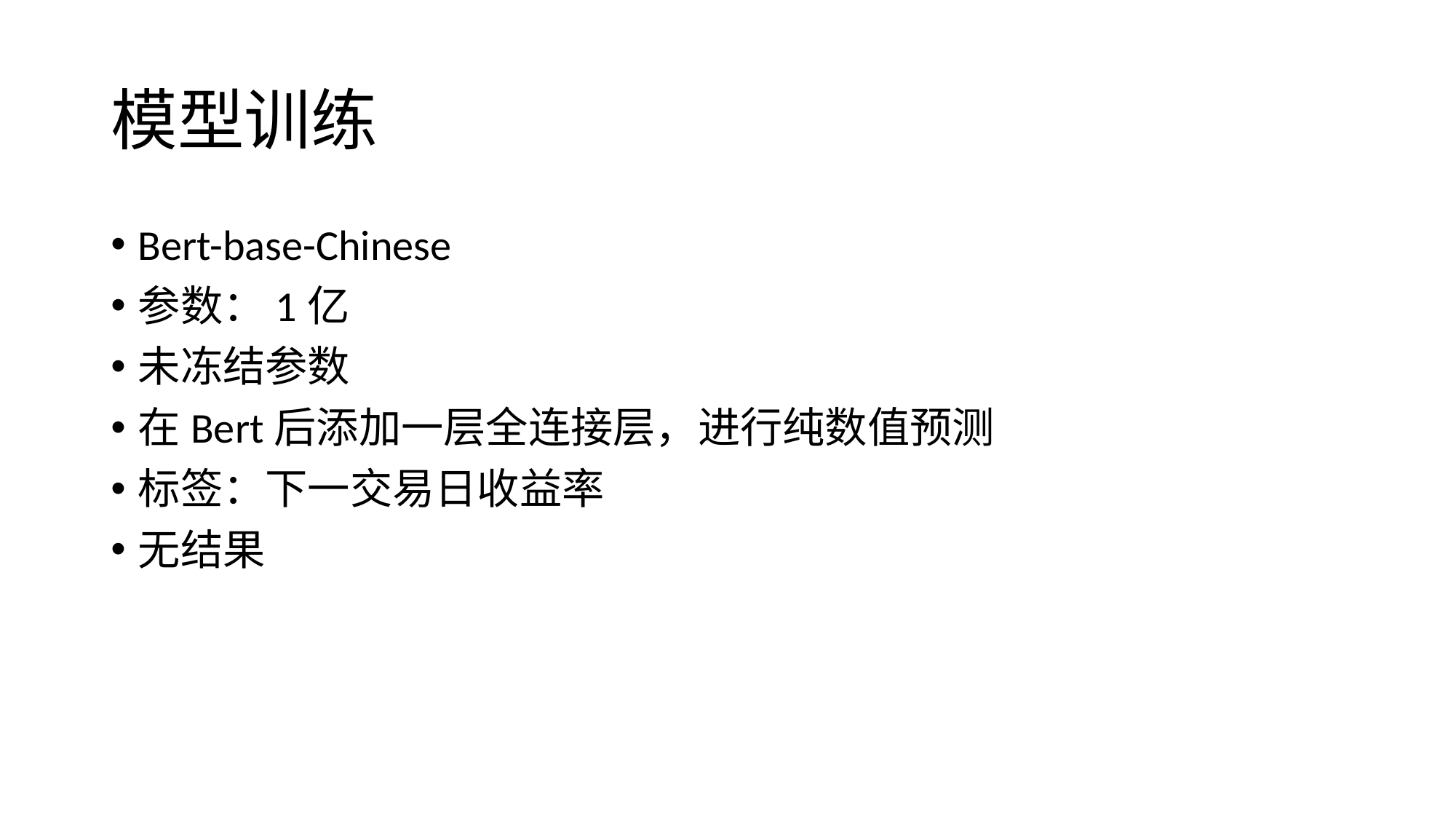

# 模型训练
Bert-base-Chinese
参数：1亿
未冻结参数
在Bert后添加一层全连接层，进行纯数值预测
标签：下一交易日收益率
无结果